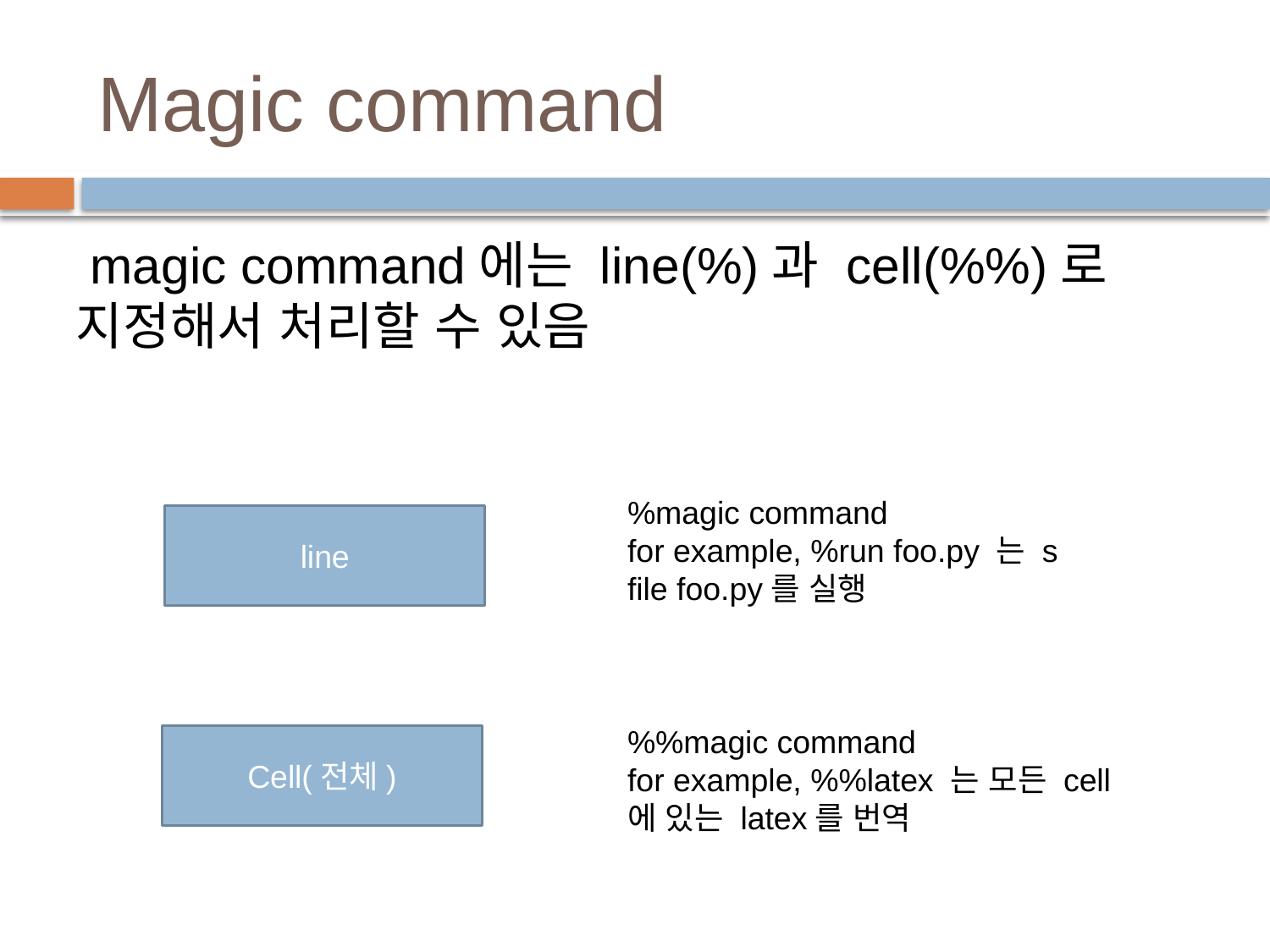

# Magic command
 magic command에는 line(%)과 cell(%%)로 지정해서 처리할 수 있음
%magic command
for example, %run foo.py 는 s file foo.py를 실행
line
%%magic command
for example, %%latex 는 모든 cell에 있는 latex를 번역
Cell(전체)